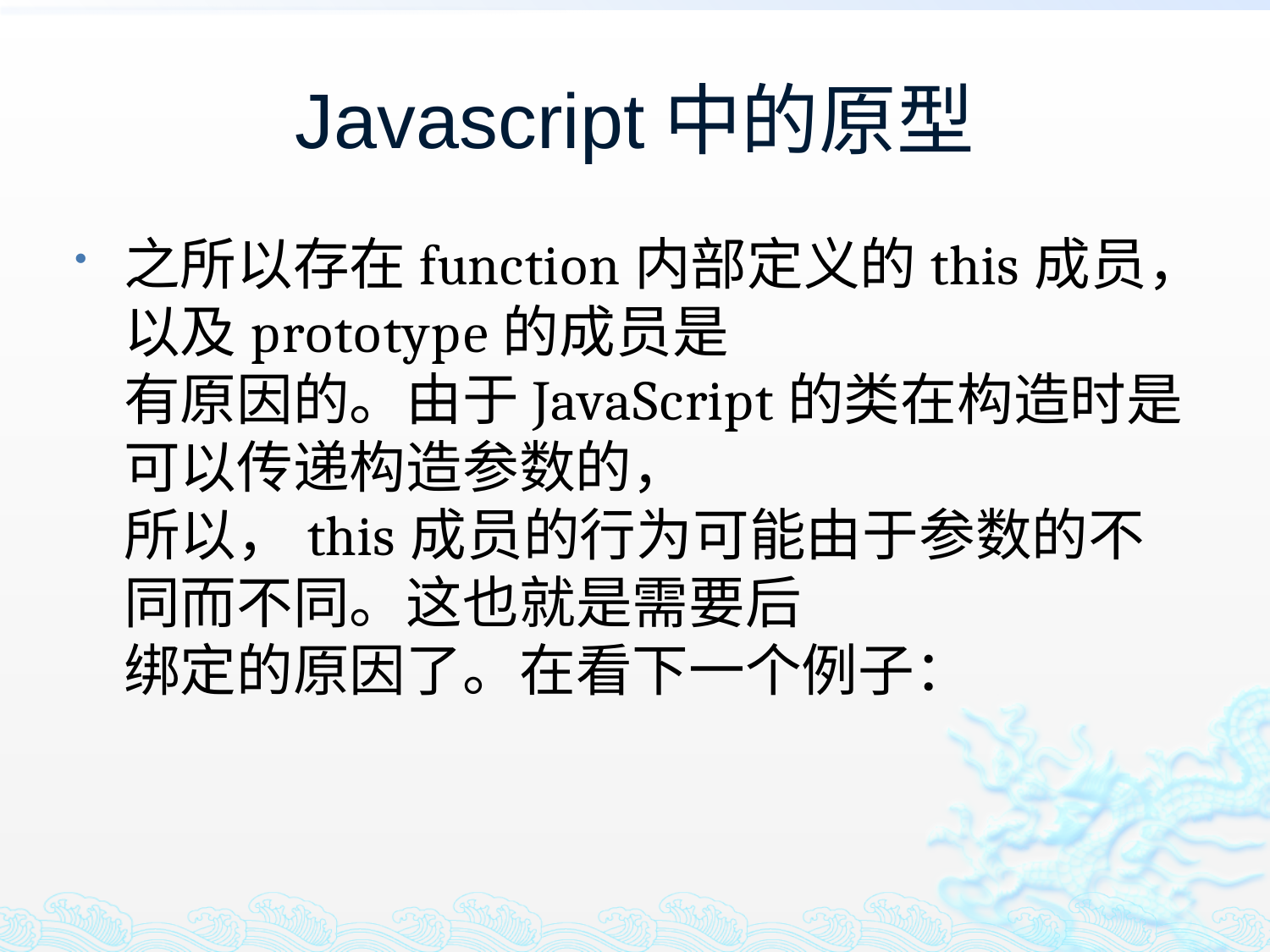

# Javascript中的原型
之所以存在function内部定义的this成员，以及prototype的成员是
有原因的。由于JavaScript的类在构造时是可以传递构造参数的，
所以，this成员的行为可能由于参数的不同而不同。这也就是需要后
绑定的原因了。在看下一个例子：